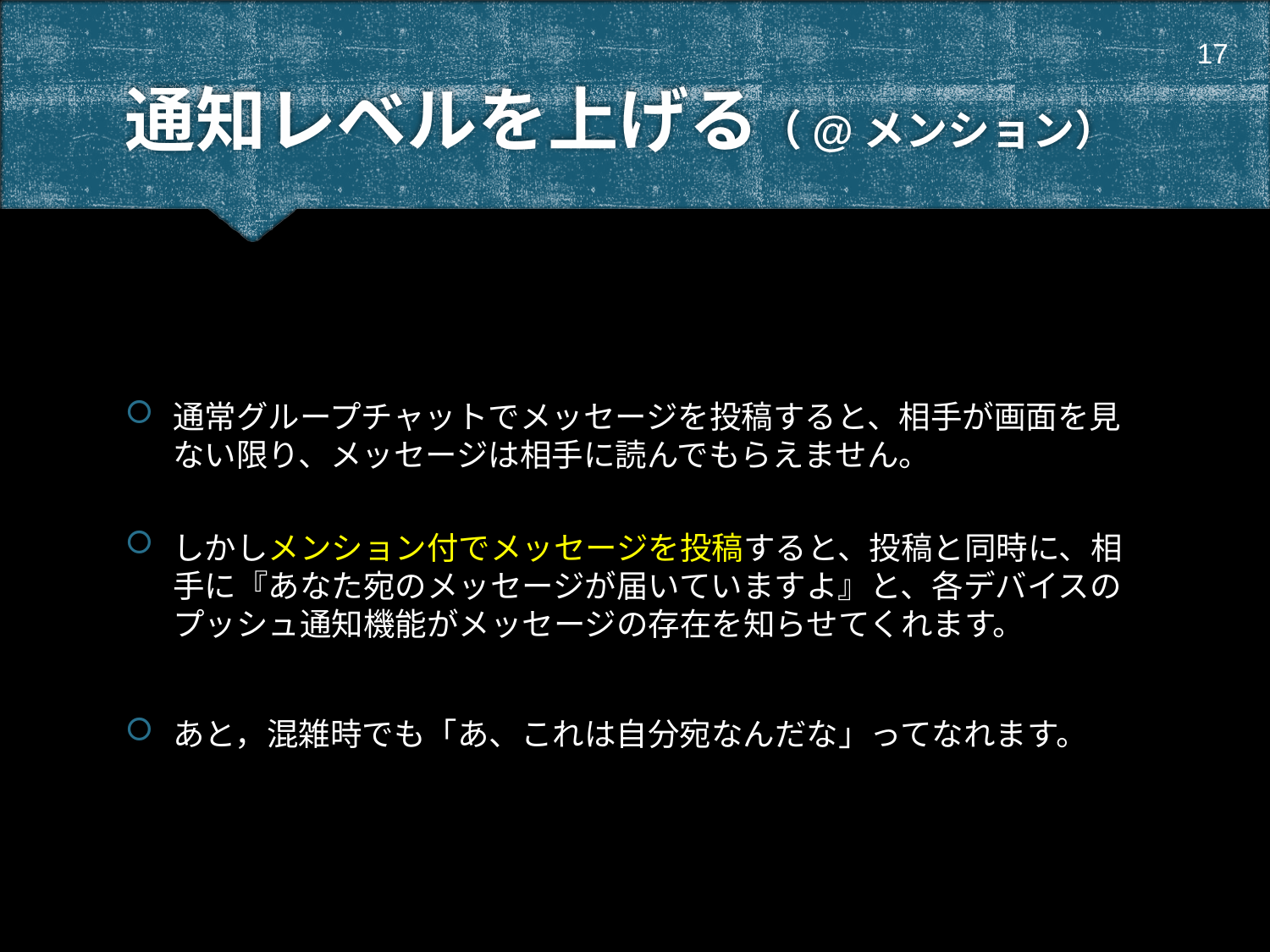

17
# 通知レベルを上げる（@メンション）
通常グループチャットでメッセージを投稿すると、相手が画面を見ない限り、メッセージは相手に読んでもらえません。
しかしメンション付でメッセージを投稿すると、投稿と同時に、相手に『あなた宛のメッセージが届いていますよ』と、各デバイスのプッシュ通知機能がメッセージの存在を知らせてくれます。

あと，混雑時でも「あ、これは自分宛なんだな」ってなれます。